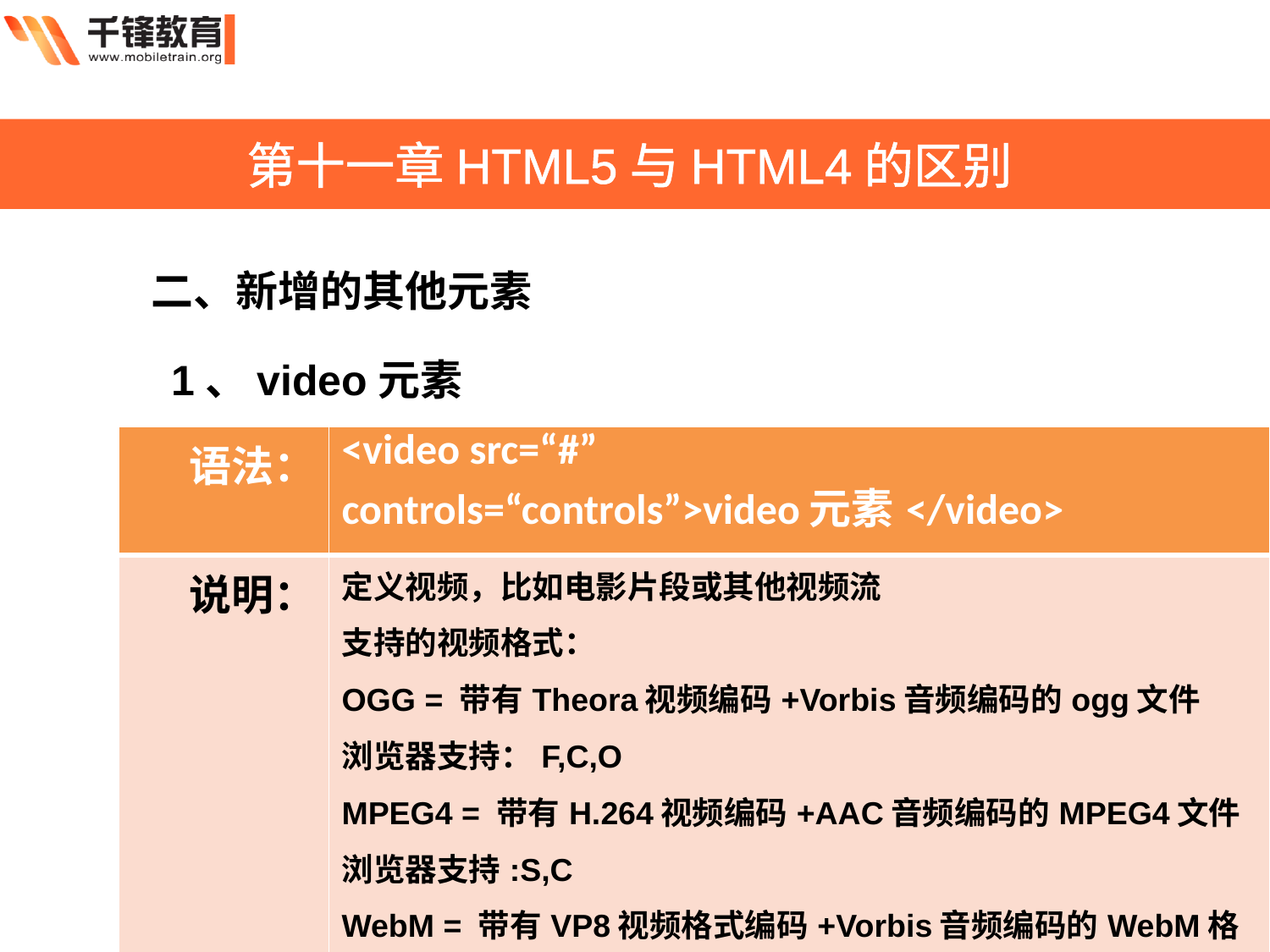

第十一章HTML5与HTML4的区别

二、新增的其他元素
1、video元素
| 语法： | <video src=“#” controls=“controls”>video元素</video> |
| --- | --- |
| 说明： | 定义视频，比如电影片段或其他视频流 支持的视频格式： OGG = 带有Theora视频编码+Vorbis音频编码的ogg文件 浏览器支持：F,C,O MPEG4 = 带有H.264视频编码+AAC音频编码的MPEG4文件 浏览器支持:S,C WebM = 带有VP8视频格式编码+Vorbis音频编码的WebM格式 浏览器支持:I、F、C、O |